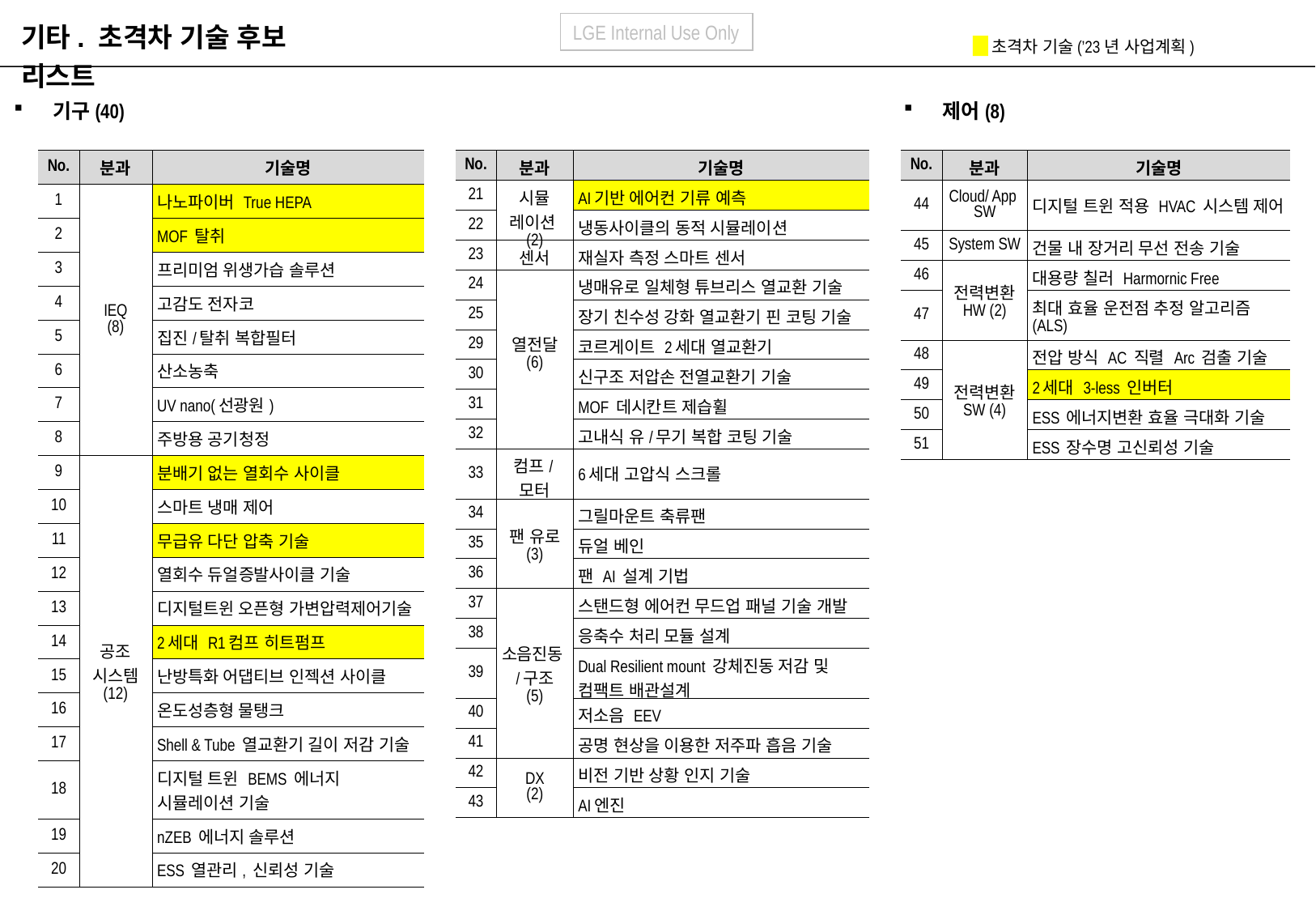

기타. 초격차 기술 후보 리스트

초격차 기술(’23년 사업계획)
 기구(40)
 제어(8)
| No. | 분과 | 기술명 |
| --- | --- | --- |
| 1 | IEQ (8) | 나노파이버 True HEPA |
| 2 |  | MOF 탈취 |
| 3 |  | 프리미엄 위생가습 솔루션 |
| 4 |  | 고감도 전자코 |
| 5 |  | 집진/탈취 복합필터 |
| 6 |  | 산소농축 |
| 7 |  | UV nano(선광원) |
| 8 |  | 주방용 공기청정 |
| 9 | 공조 시스템 (12) | 분배기 없는 열회수 사이클 |
| 10 |  | 스마트 냉매 제어 |
| 11 |  | 무급유 다단 압축 기술 |
| 12 |  | 열회수 듀얼증발사이클 기술 |
| 13 |  | 디지털트윈 오픈형 가변압력제어기술 |
| 14 |  | 2세대 R1컴프 히트펌프 |
| 15 |  | 난방특화 어댑티브 인젝션 사이클 |
| 16 |  | 온도성층형 물탱크 |
| 17 |  | Shell & Tube 열교환기 길이 저감 기술 |
| 18 |  | 디지털 트윈 BEMS 에너지 시뮬레이션 기술 |
| 19 |  | nZEB 에너지 솔루션 |
| 20 |  | ESS 열관리, 신뢰성 기술 |
| No. | 분과 | 기술명 |
| --- | --- | --- |
| 21 | 시뮬 레이션(2) | AI기반 에어컨 기류 예측 |
| 22 |  | 냉동사이클의 동적 시뮬레이션 |
| 23 | 센서 | 재실자 측정 스마트 센서 |
| 24 | 열전달 (6) | 냉매유로 일체형 튜브리스 열교환 기술 |
| 25 |  | 장기 친수성 강화 열교환기 핀 코팅 기술 |
| 29 |  | 코르게이트 2세대 열교환기 |
| 30 |  | 신구조 저압손 전열교환기 기술 |
| 31 |  | MOF 데시칸트 제습휠 |
| 32 |  | 고내식 유/무기 복합 코팅 기술 |
| 33 | 컴프/모터 | 6세대 고압식 스크롤 |
| 34 | 팬 유로 (3) | 그릴마운트 축류팬 |
| 35 |  | 듀얼 베인 |
| 36 |  | 팬 AI 설계 기법 |
| 37 | 소음진동/구조 (5) | 스탠드형 에어컨 무드업 패널 기술 개발 |
| 38 |  | 응축수 처리 모듈 설계 |
| 39 |  | Dual Resilient mount 강체진동 저감 및 컴팩트 배관설계 |
| 40 |  | 저소음 EEV |
| 41 |  | 공명 현상을 이용한 저주파 흡음 기술 |
| 42 | DX (2) | 비전 기반 상황 인지 기술 |
| 43 |  | AI엔진 |
| No. | 분과 | 기술명 |
| --- | --- | --- |
| 44 | Cloud/ App SW | 디지털 트윈 적용 HVAC 시스템 제어 |
| 45 | System SW | 건물 내 장거리 무선 전송 기술 |
| 46 | 전력변환 HW (2) | 대용량 칠러 Harmornic Free |
| 47 |  | 최대 효율 운전점 추정 알고리즘 (ALS) |
| 48 | 전력변환 SW (4) | 전압 방식 AC 직렬 Arc 검출 기술 |
| 49 |  | 2세대 3-less 인버터 |
| 50 |  | ESS 에너지변환 효율 극대화 기술 |
| 51 |  | ESS 장수명 고신뢰성 기술 |